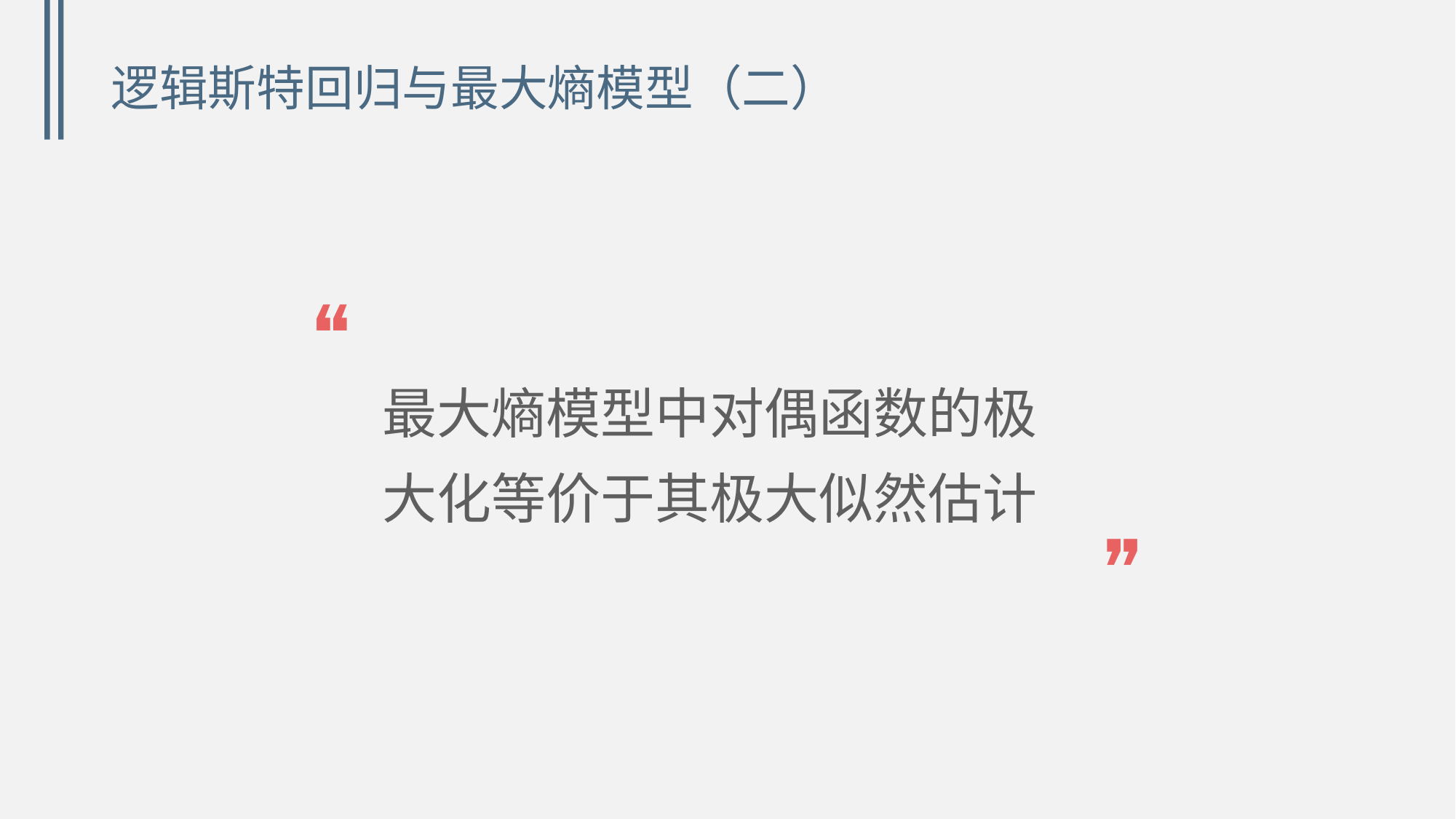

# 逻辑斯特回归与最大熵模型（二）
“
最大熵模型中对偶函数的极大化等价于其极大似然估计
”